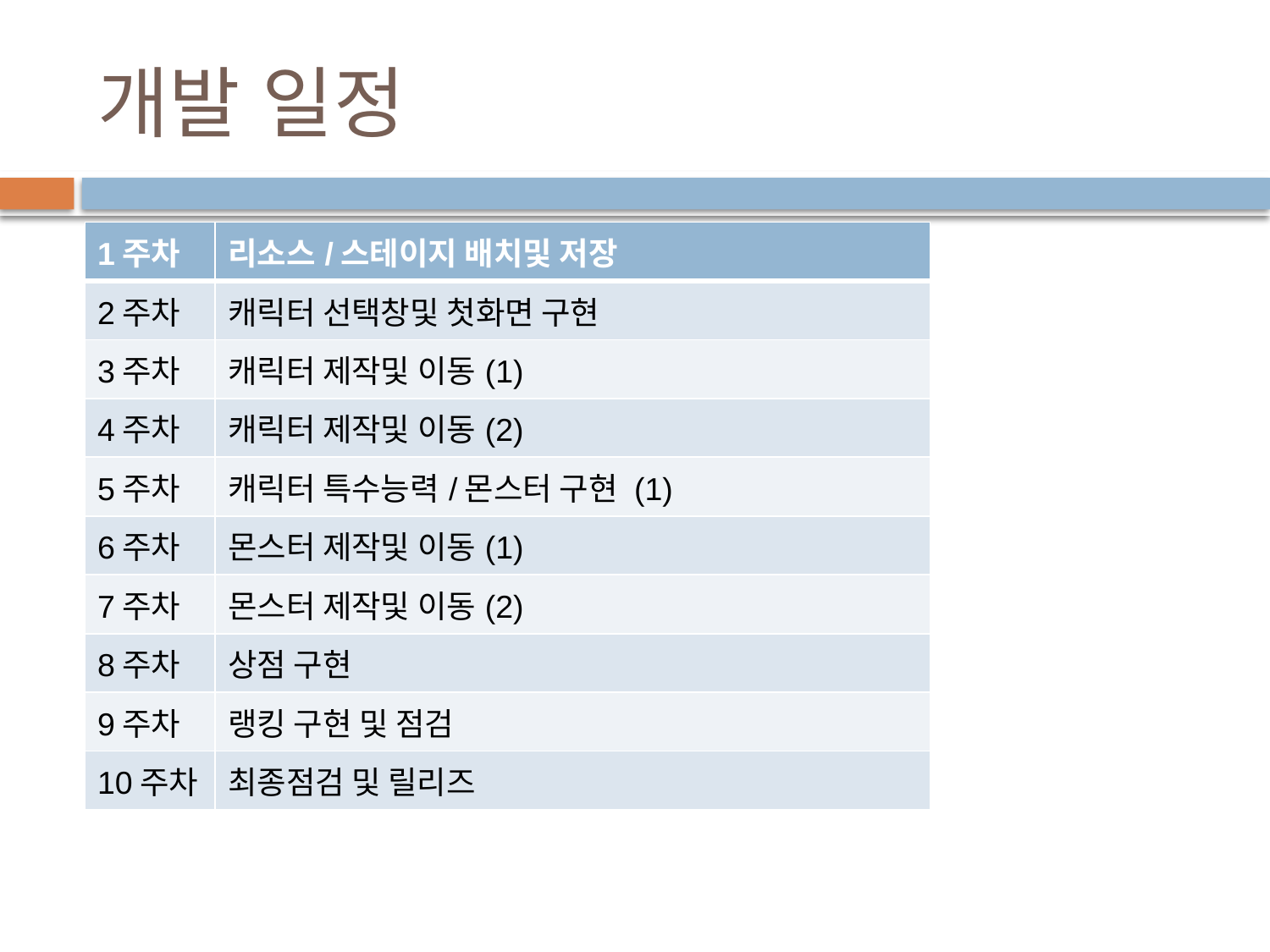

# 개발 일정
| 1주차 | 리소스/스테이지 배치및 저장 |
| --- | --- |
| 2주차 | 캐릭터 선택창및 첫화면 구현 |
| 3주차 | 캐릭터 제작및 이동(1) |
| 4주차 | 캐릭터 제작및 이동(2) |
| 5주차 | 캐릭터 특수능력/몬스터 구현 (1) |
| 6주차 | 몬스터 제작및 이동(1) |
| 7주차 | 몬스터 제작및 이동(2) |
| 8주차 | 상점 구현 |
| 9주차 | 랭킹 구현 및 점검 |
| 10주차 | 최종점검 및 릴리즈 |